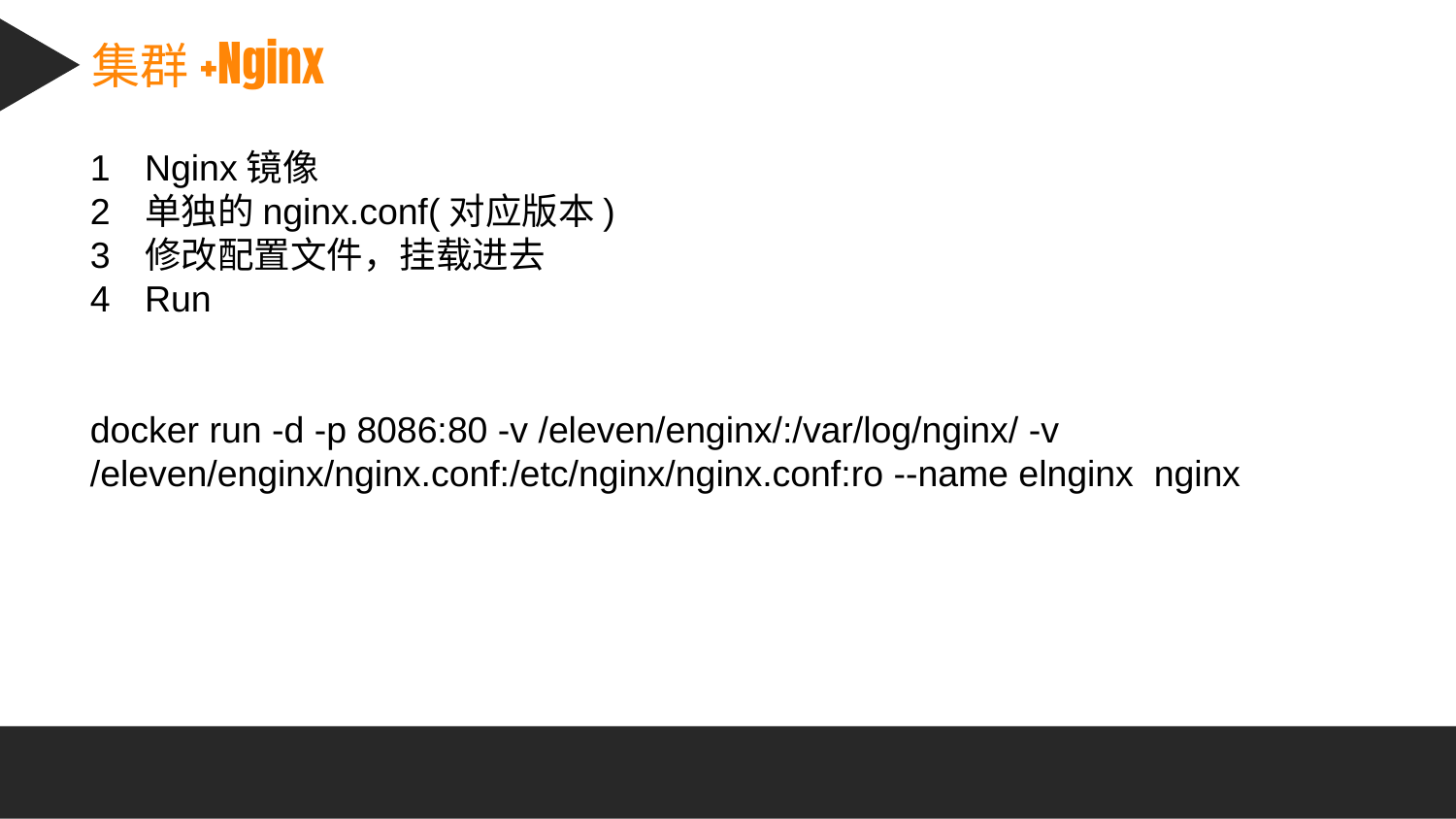

集群+Nginx
Nginx镜像
单独的nginx.conf(对应版本)
修改配置文件，挂载进去
Run

docker run -d -p 8086:80 -v /eleven/enginx/:/var/log/nginx/ -v /eleven/enginx/nginx.conf:/etc/nginx/nginx.conf:ro --name elnginx  nginx